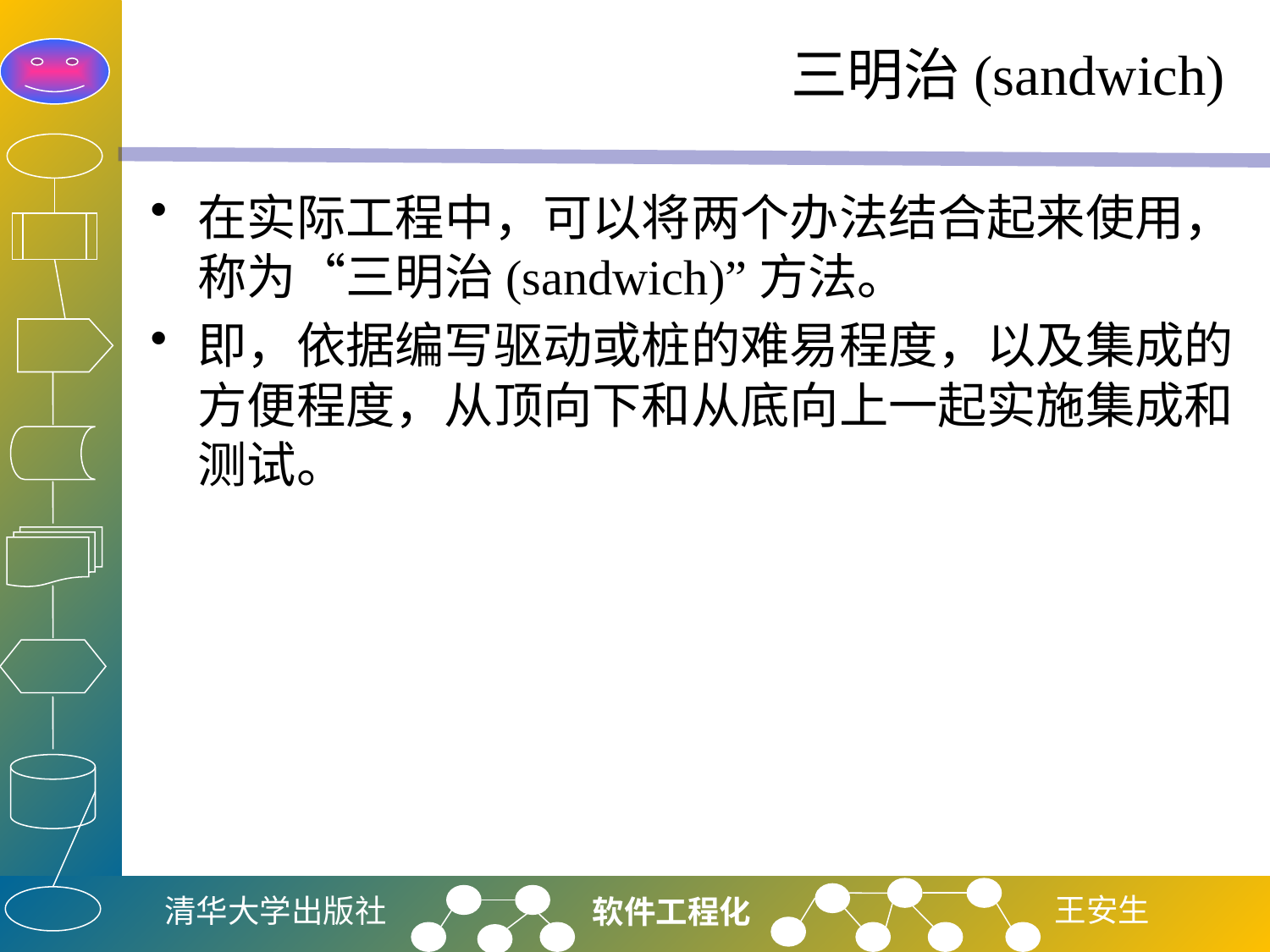

# 三明治(sandwich)
在实际工程中，可以将两个办法结合起来使用，称为“三明治(sandwich)”方法。
即，依据编写驱动或桩的难易程度，以及集成的方便程度，从顶向下和从底向上一起实施集成和测试。